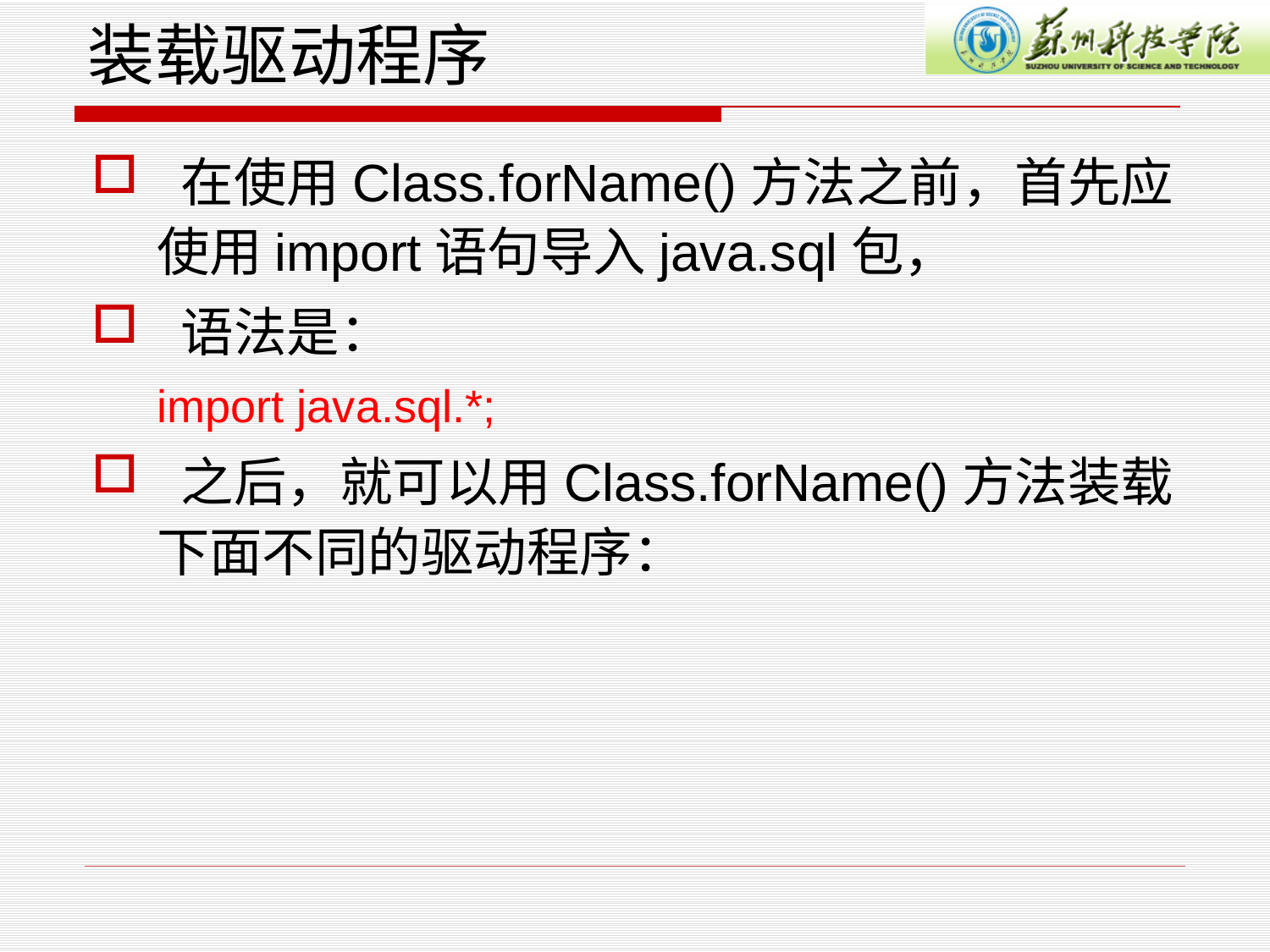

# 装载驱动程序
 在使用Class.forName()方法之前，首先应使用import语句导入java.sql包，
 语法是：
import java.sql.*;
 之后，就可以用Class.forName()方法装载下面不同的驱动程序：